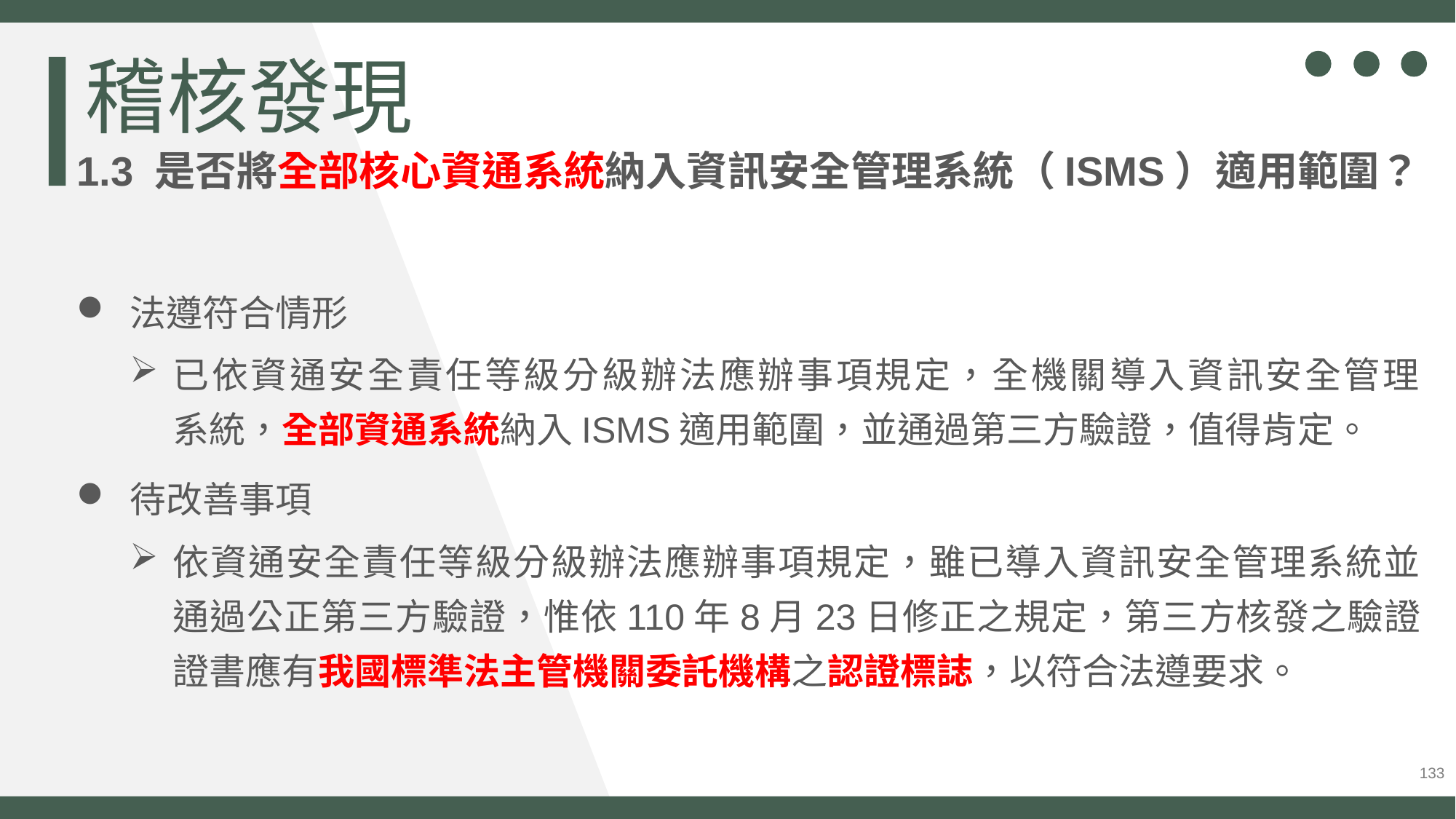

稽核發現
1.3 是否將全部核心資通系統納入資訊安全管理系統（ISMS）適用範圍？

法遵符合情形
已依資通安全責任等級分級辦法應辦事項規定，全機關導入資訊安全管理
系統，全部資通系統納入ISMS適用範圍，並通過第三方驗證，值得肯定。
待改善事項
依資通安全責任等級分級辦法應辦事項規定，雖已導入資訊安全管理系統並
通過公正第三方驗證，惟依110年8月23日修正之規定，第三方核發之驗證
證書應有我國標準法主管機關委託機構之認證標誌，以符合法遵要求。
133